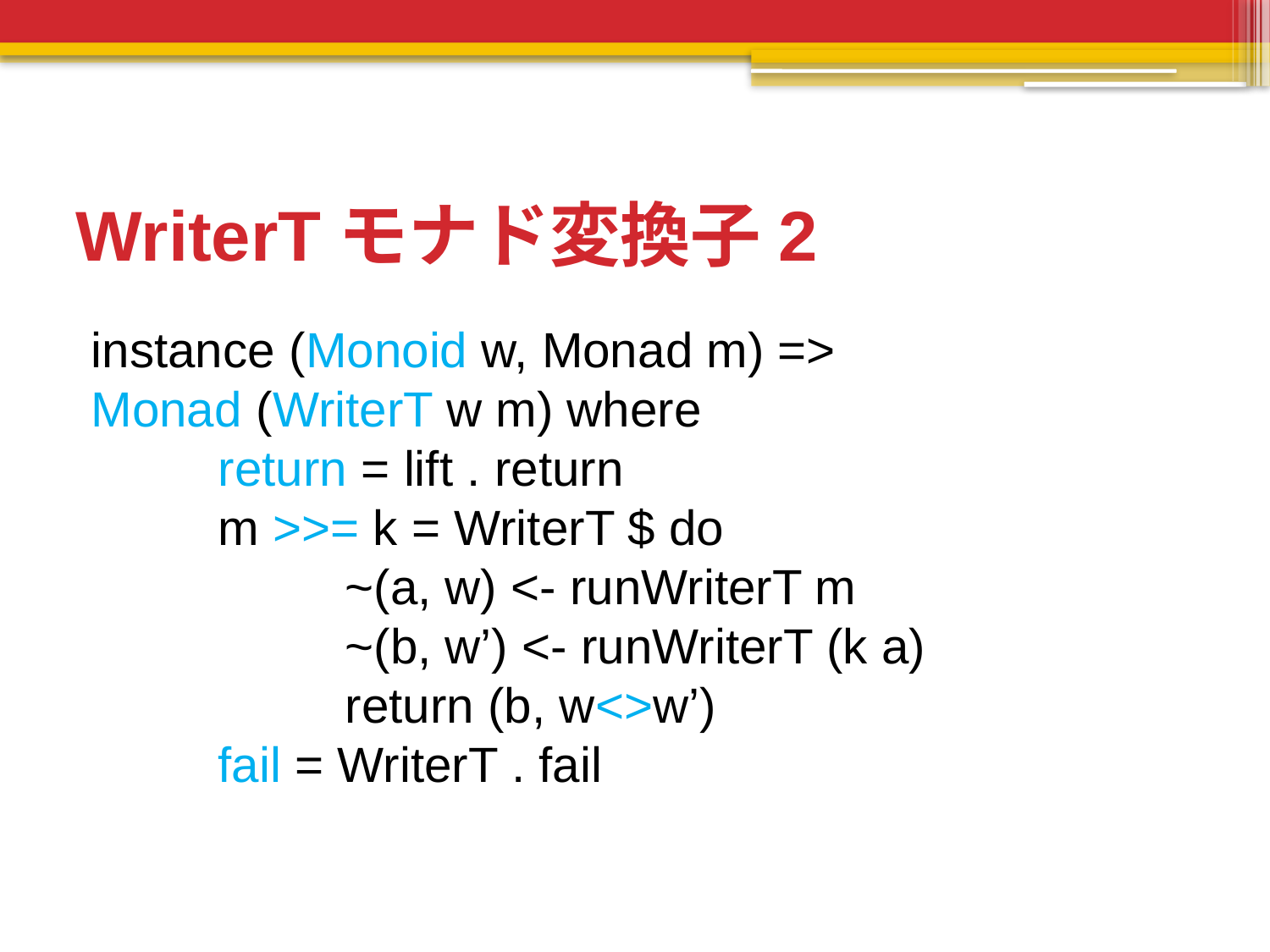

# WriterTモナド変換子2
instance (Monoid w, Monad m) =>
Monad (WriterT w m) where
	return = lift . return
	m >>= k = WriterT $ do
		~(a, w) <- runWriterT m
		~(b, w’) <- runWriterT (k a)
		return (b, w<>w’)
	fail = WriterT . fail